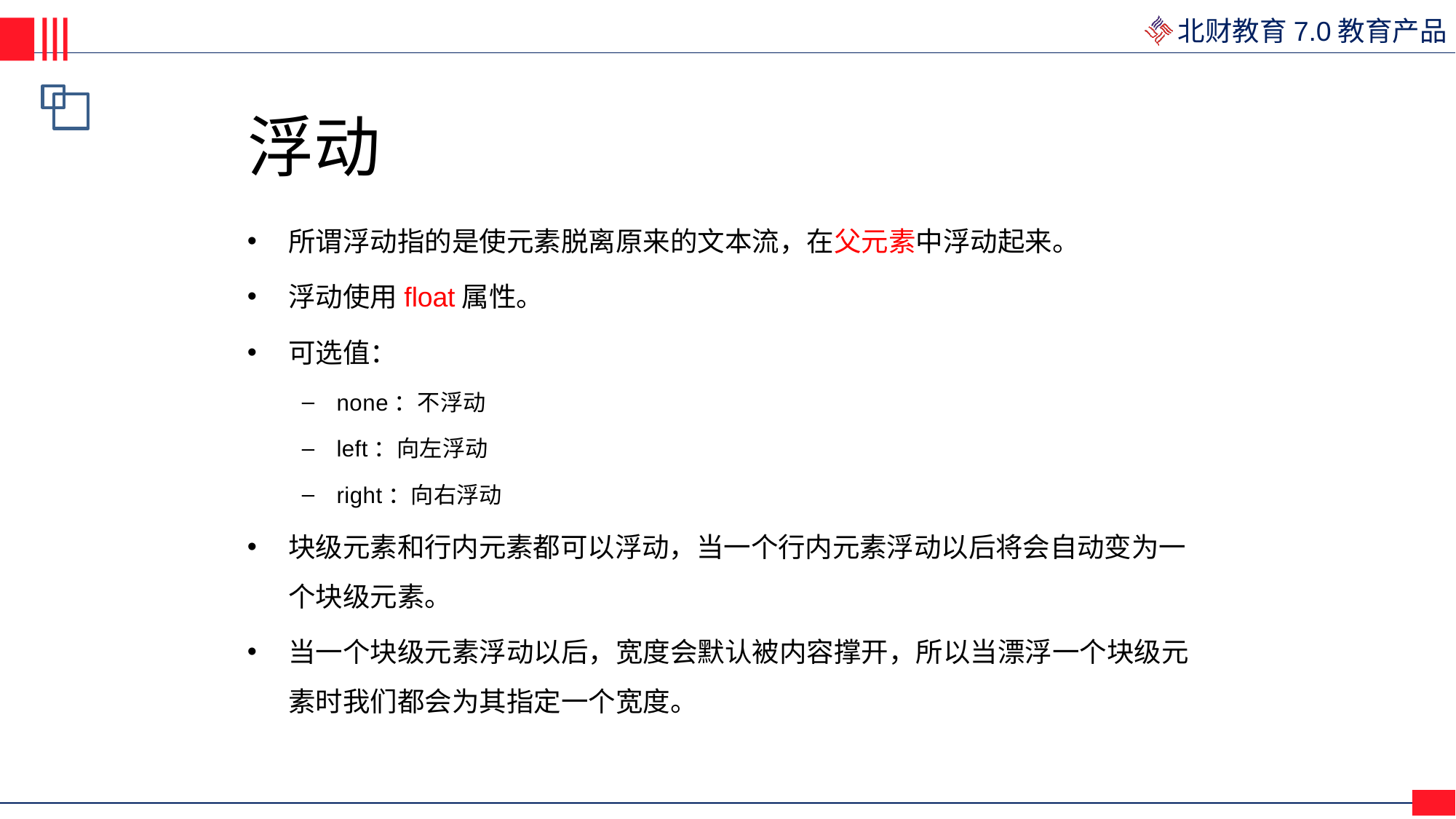

# 浮动
所谓浮动指的是使元素脱离原来的文本流，在父元素中浮动起来。
浮动使用float属性。
可选值：
none：不浮动
left：向左浮动
right：向右浮动
块级元素和行内元素都可以浮动，当一个行内元素浮动以后将会自动变为一 个块级元素。
当一个块级元素浮动以后，宽度会默认被内容撑开，所以当漂浮一个块级元 素时我们都会为其指定一个宽度。